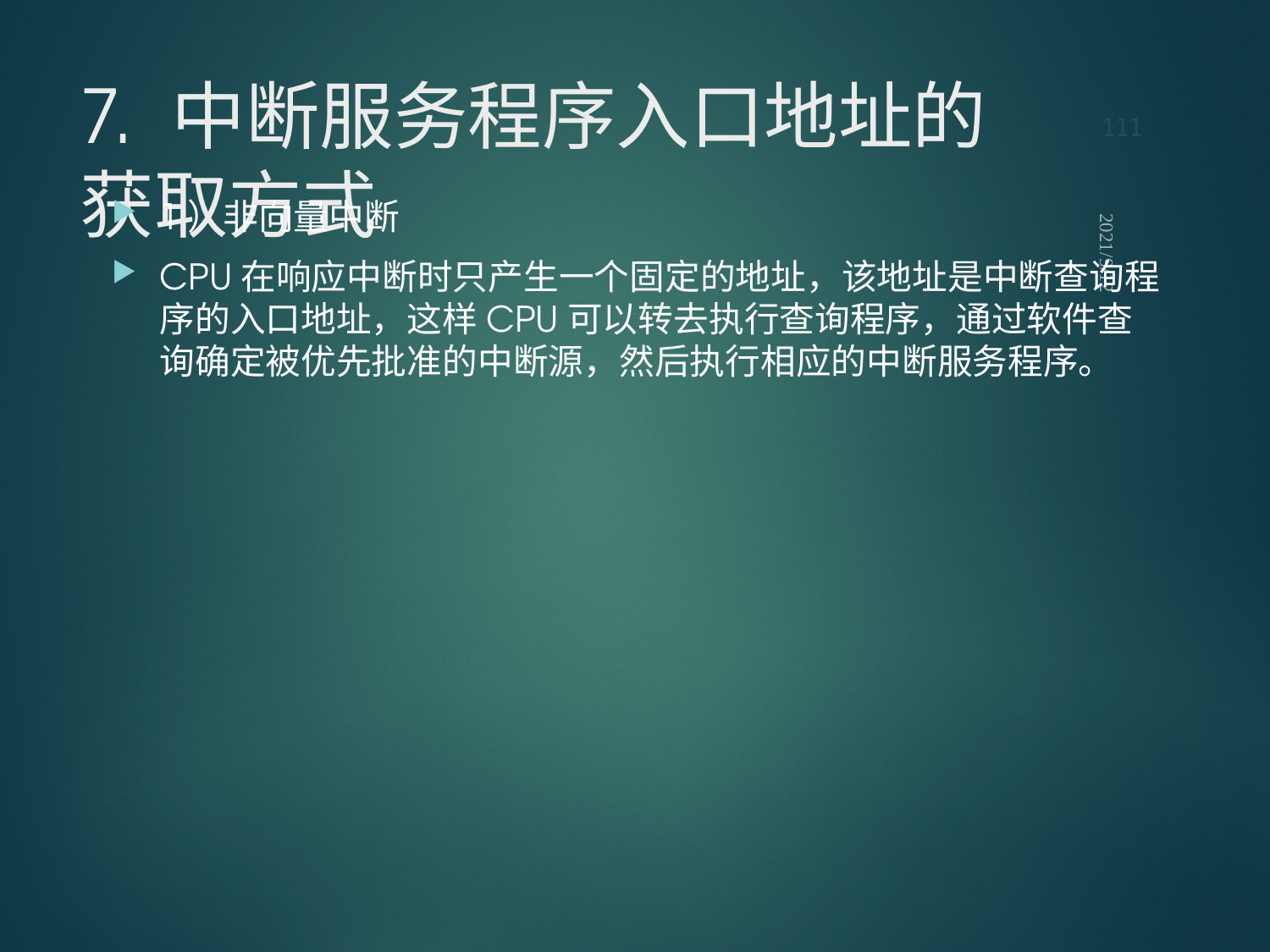

111
# 7. 中断服务程序入口地址的获取方式
1）非向量中断
CPU在响应中断时只产生一个固定的地址，该地址是中断查询程序的入口地址，这样CPU可以转去执行查询程序，通过软件查询确定被优先批准的中断源，然后执行相应的中断服务程序。
2021/9/12